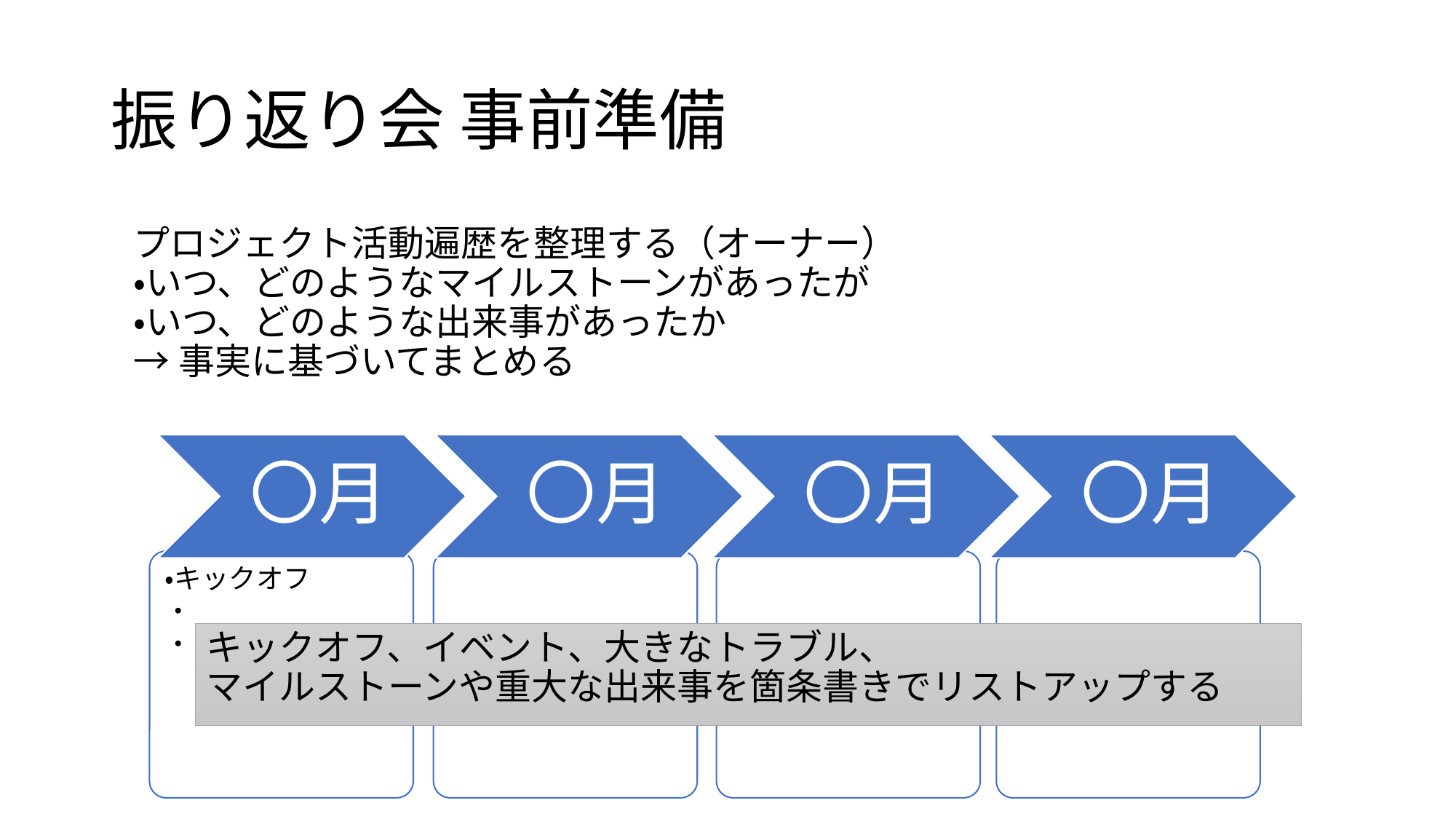

# 振り返り会 事前準備
プロジェクト活動遍歴を整理する（オーナー）
・いつ、どのようなマイルストーンがあったが
・いつ、どのような出来事があったか
→事実に基づいてまとめる
〇月
〇月
〇月
〇月
・キックオフ
・
・

キックオフ、イベント、大きなトラブル、
マイルストーンや重大な出来事を箇条書きでリストアップする